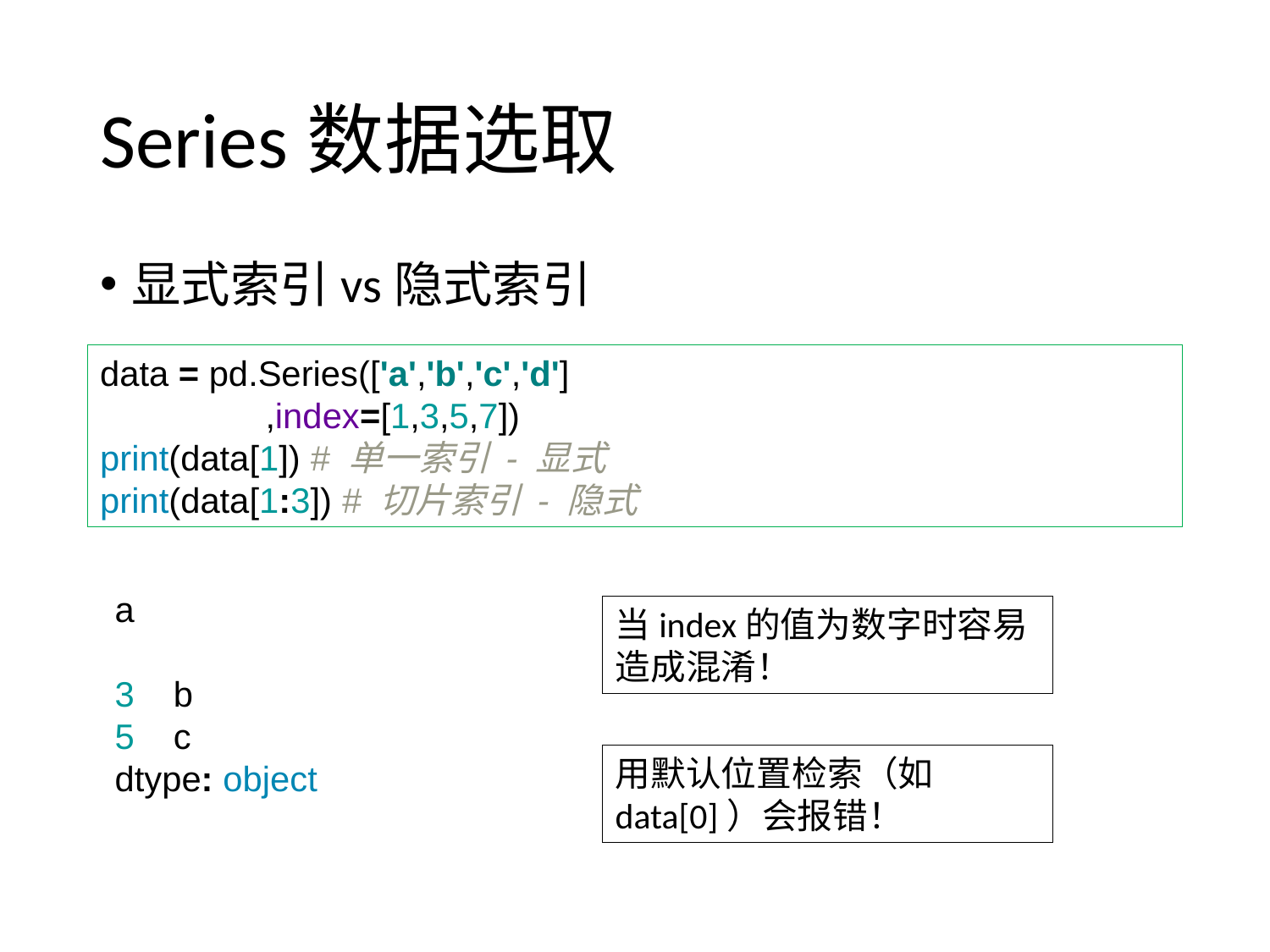

# Series数据选取
显式索引vs隐式索引
data = pd.Series(['a','b','c','d']
                 ,index=[1,3,5,7])
print(data[1]) # 单一索引 - 显式
print(data[1:3]) # 切片索引 - 隐式
a
3    b
5    c
dtype: object
当index的值为数字时容易造成混淆！
用默认位置检索（如data[0]）会报错！
11